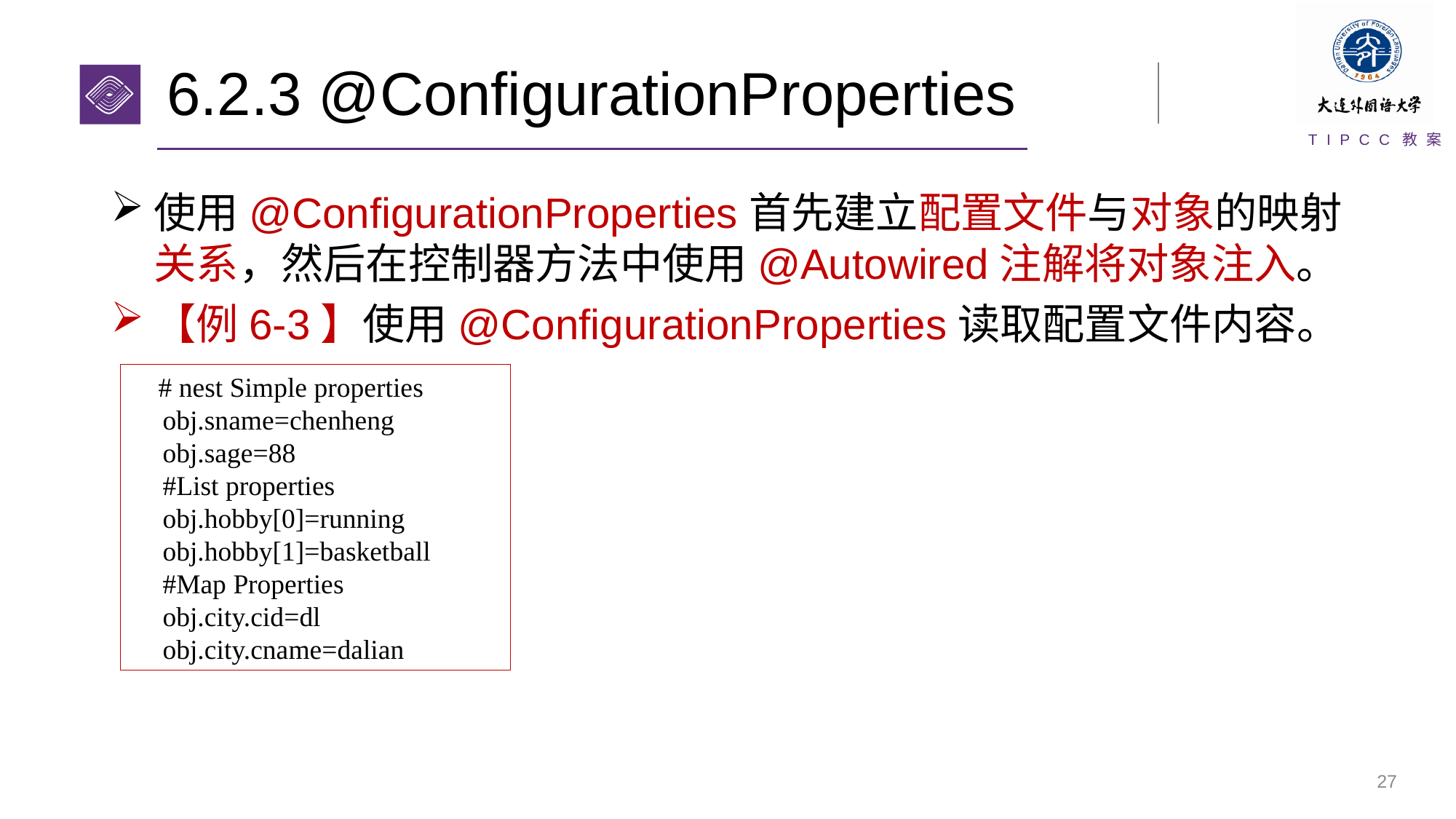

# 6.2.3 @ConfigurationProperties
使用@ConfigurationProperties首先建立配置文件与对象的映射关系，然后在控制器方法中使用@Autowired注解将对象注入。
【例6-3】使用@ConfigurationProperties读取配置文件内容。
    # nest Simple properties
obj.sname=chenheng
obj.sage=88
#List properties
obj.hobby[0]=running
obj.hobby[1]=basketball
#Map Properties
obj.city.cid=dl
obj.city.cname=dalian
27